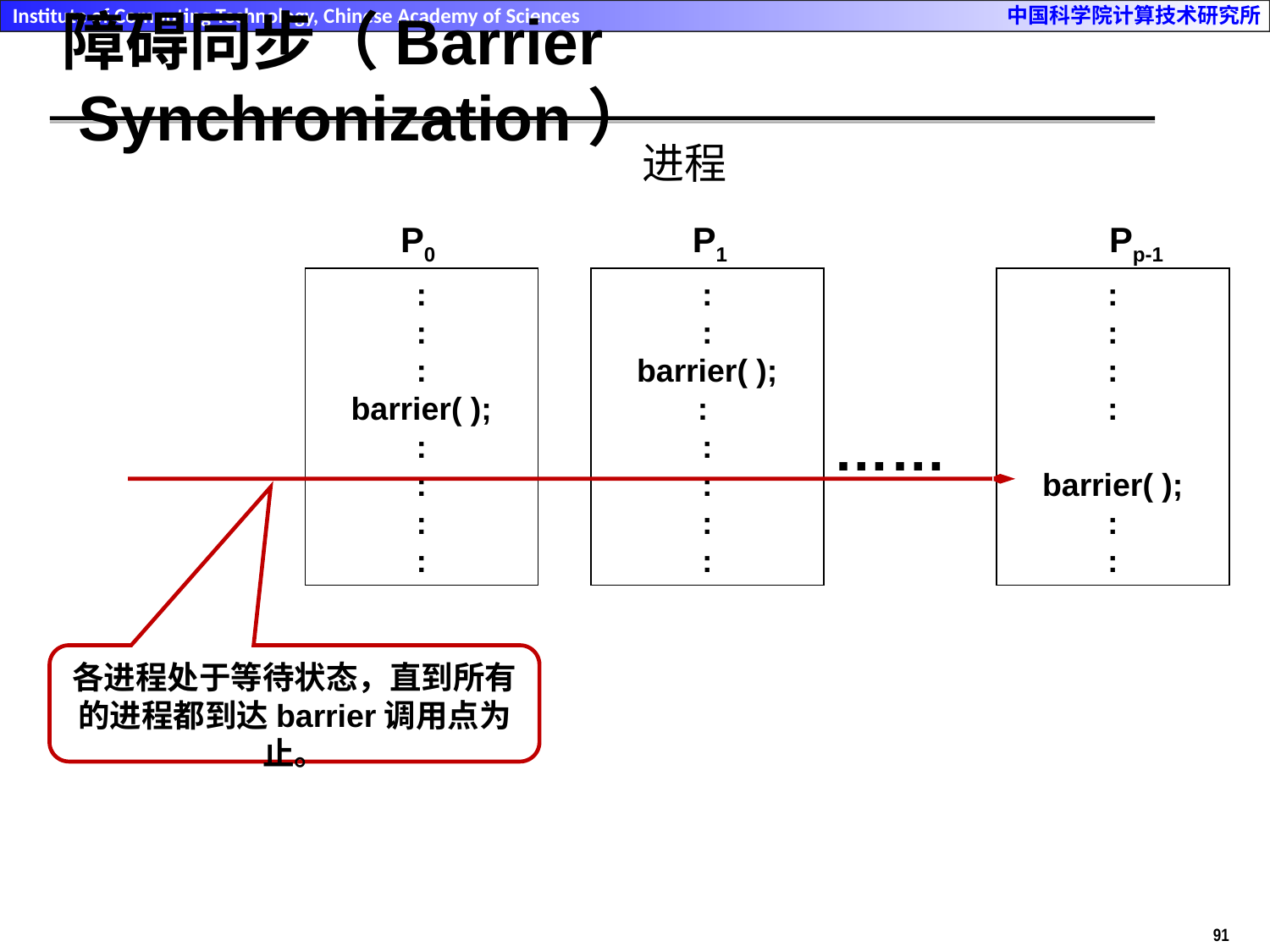

# 障碍同步（Barrier Synchronization）
进程
P0
P1
Pp-1
:
:
:
barrier( );
:
:
:
:
:
:
barrier( );
:
:
:
:
:
:
:
:
:

barrier( );
:
:
……

各进程处于等待状态，直到所有的进程都到达barrier调用点为止。